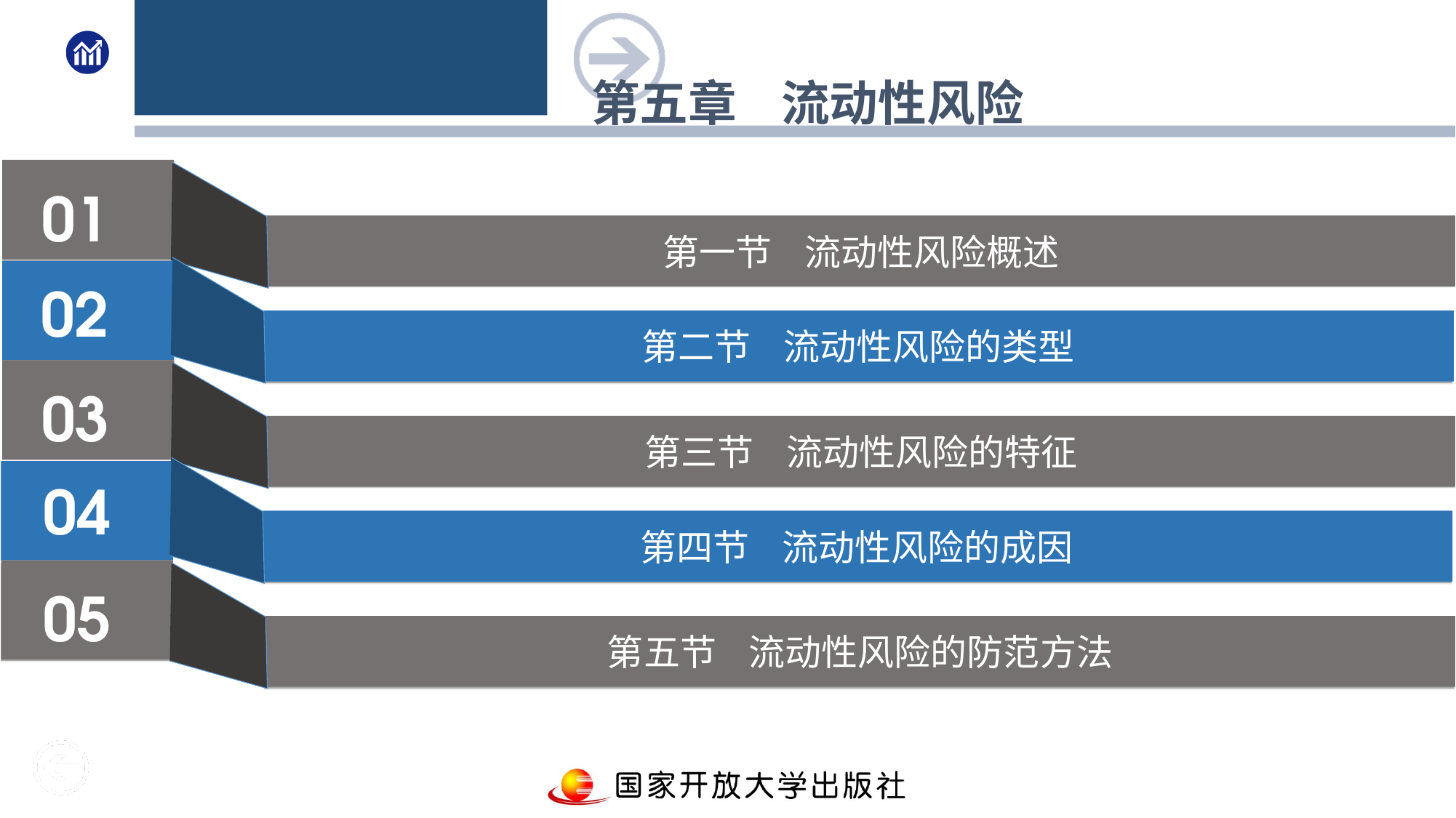

第五章    流动性风险

01

第一节    流动性风险概述

02
第二节    流动性风险的类型

03

第三节    流动性风险的特征

04
第四节    流动性风险的成因

05

第五节    流动性风险的防范方法